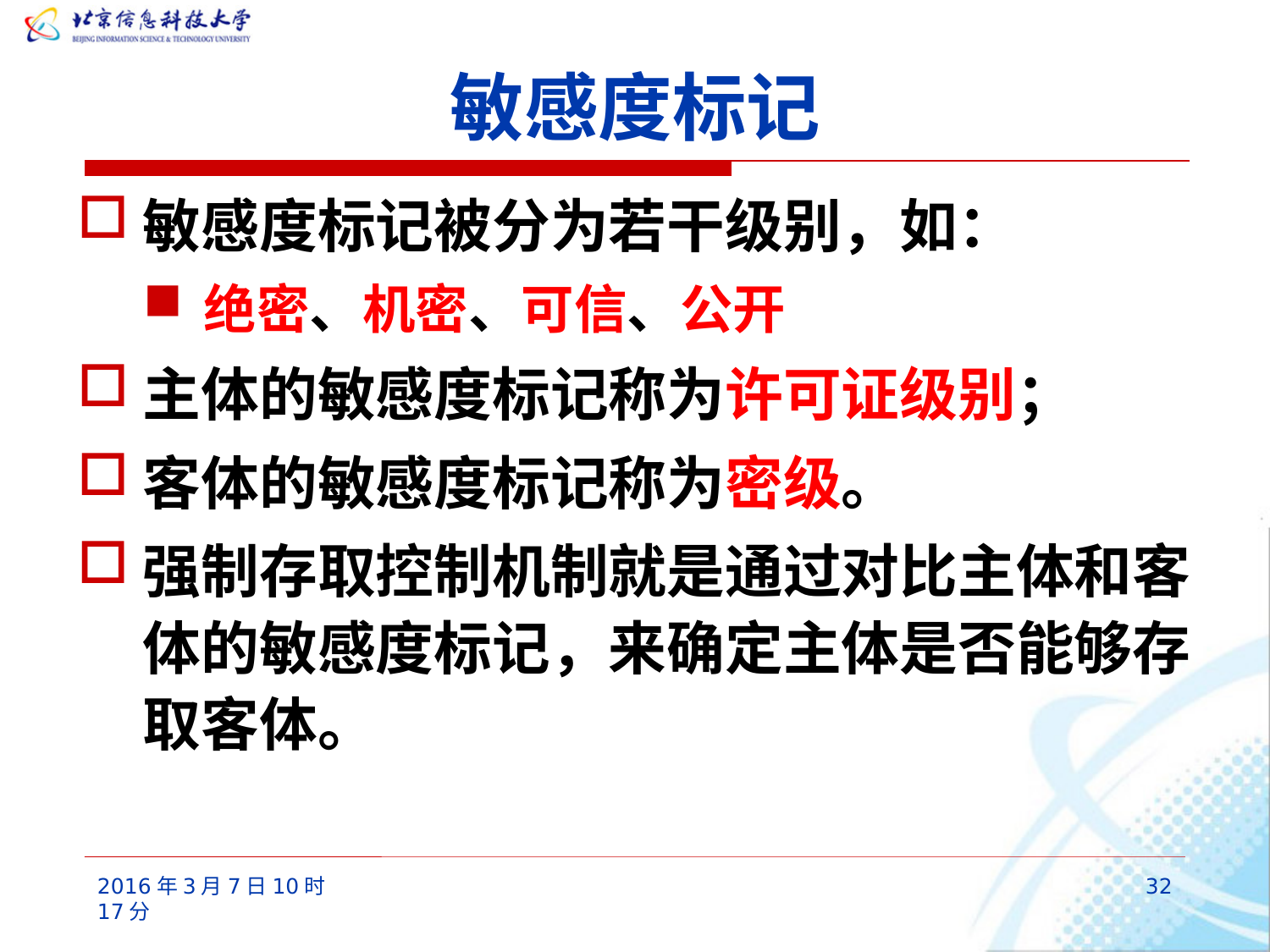

# 敏感度标记
敏感度标记被分为若干级别，如：
绝密、机密、可信、公开
主体的敏感度标记称为许可证级别；
客体的敏感度标记称为密级。
强制存取控制机制就是通过对比主体和客体的敏感度标记，来确定主体是否能够存取客体。
2016年3月7日10时17分
32